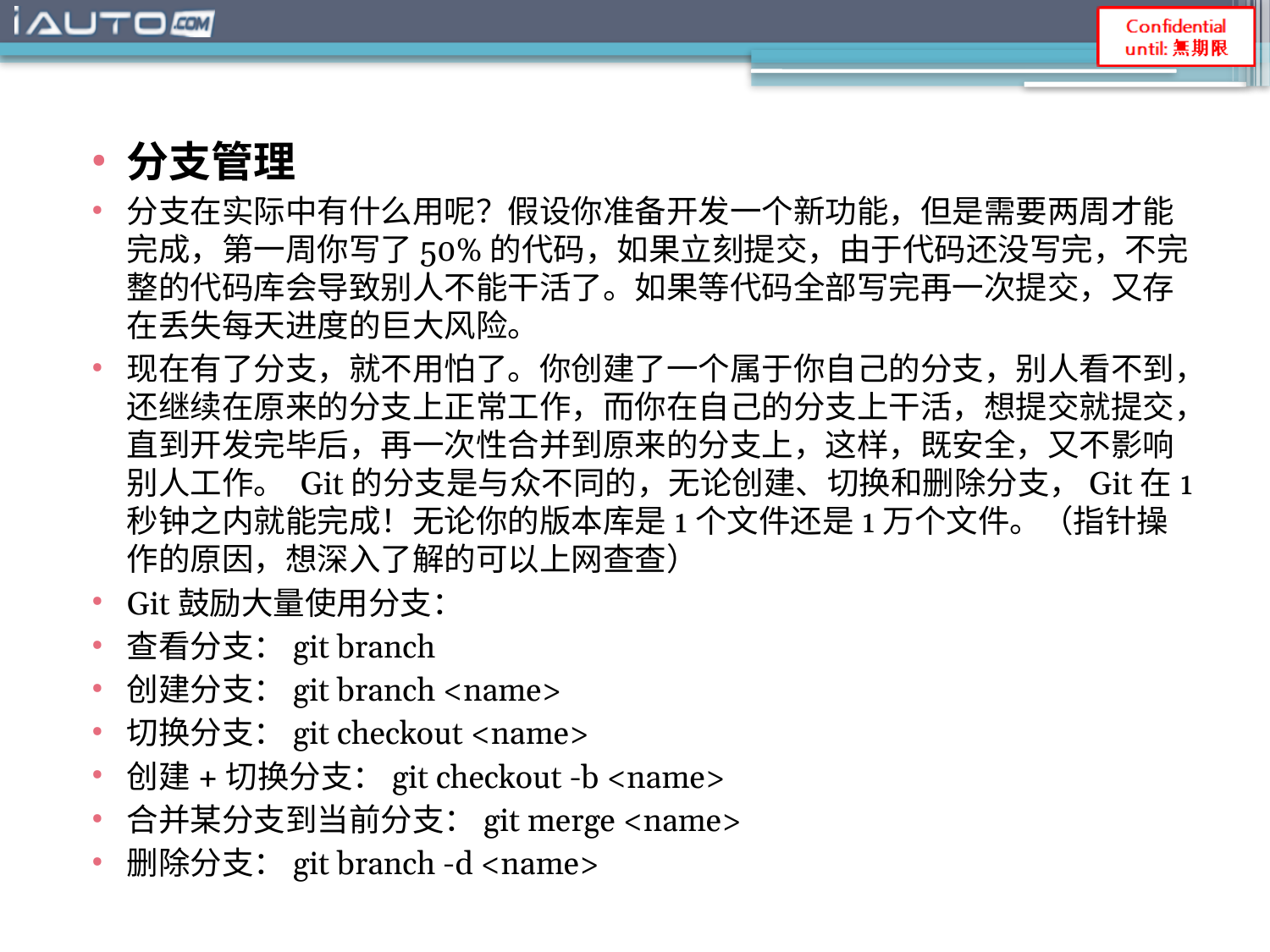

分支管理
分支在实际中有什么用呢？假设你准备开发一个新功能，但是需要两周才能完成，第一周你写了50%的代码，如果立刻提交，由于代码还没写完，不完整的代码库会导致别人不能干活了。如果等代码全部写完再一次提交，又存在丢失每天进度的巨大风险。
现在有了分支，就不用怕了。你创建了一个属于你自己的分支，别人看不到，还继续在原来的分支上正常工作，而你在自己的分支上干活，想提交就提交，直到开发完毕后，再一次性合并到原来的分支上，这样，既安全，又不影响别人工作。 Git的分支是与众不同的，无论创建、切换和删除分支，Git在1秒钟之内就能完成！无论你的版本库是1个文件还是1万个文件。（指针操作的原因，想深入了解的可以上网查查）
Git鼓励大量使用分支：
查看分支：git branch
创建分支：git branch <name>
切换分支：git checkout <name>
创建+切换分支：git checkout -b <name>
合并某分支到当前分支：git merge <name>
删除分支：git branch -d <name>